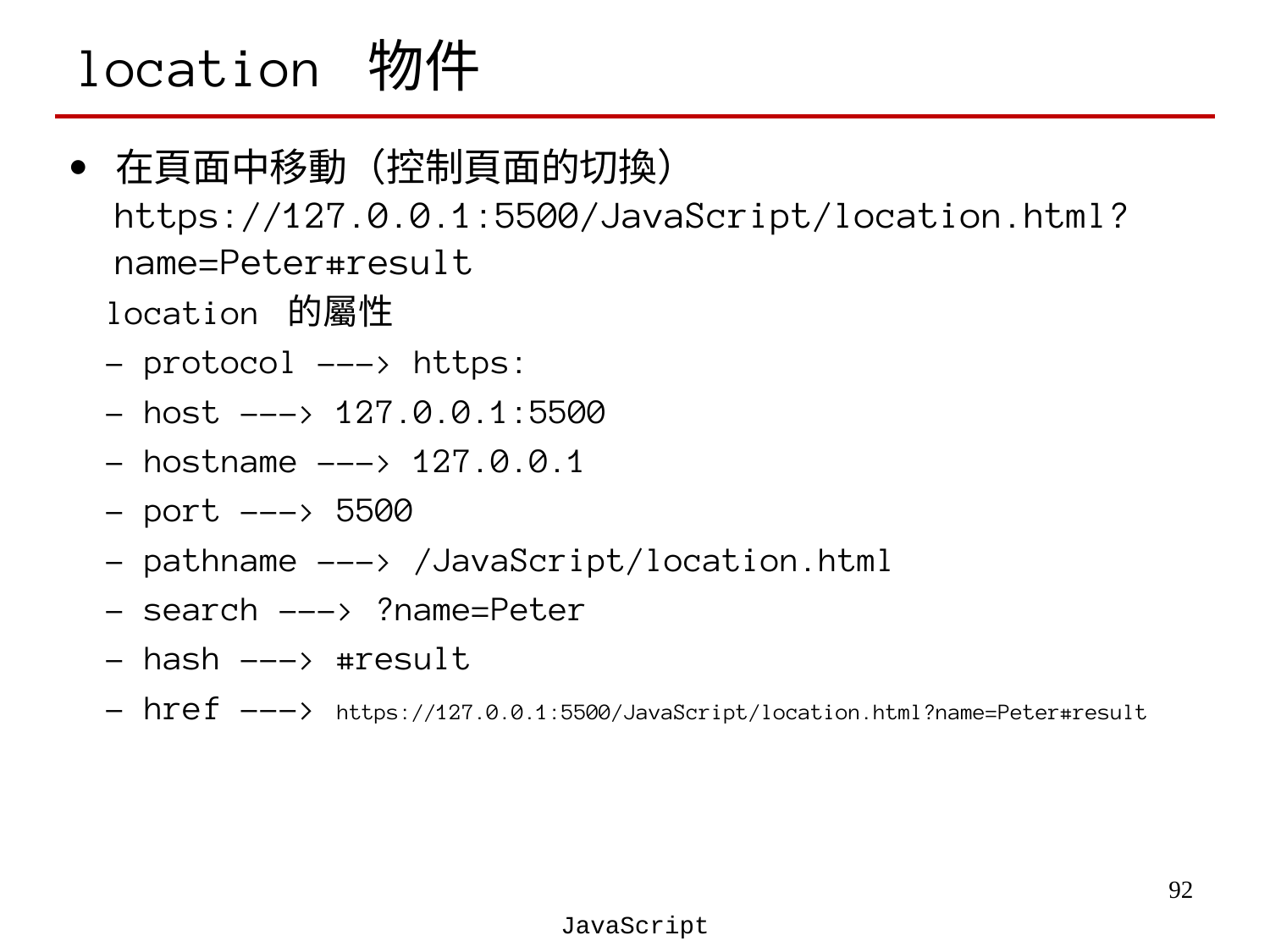

# location 物件
在頁面中移動（控制頁面的切換）
https://127.0.0.1:5500/JavaScript/location.html?name=Peter#result
  location 的屬性
  - protocol ---> https:
  - host ---> 127.0.0.1:5500
  - hostname ---> 127.0.0.1
  - port ---> 5500
  - pathname ---> /JavaScript/location.html
  - search ---> ?name=Peter
  - hash ---> #result
  - href ---> https://127.0.0.1:5500/JavaScript/location.html?name=Peter#result
92
JavaScript